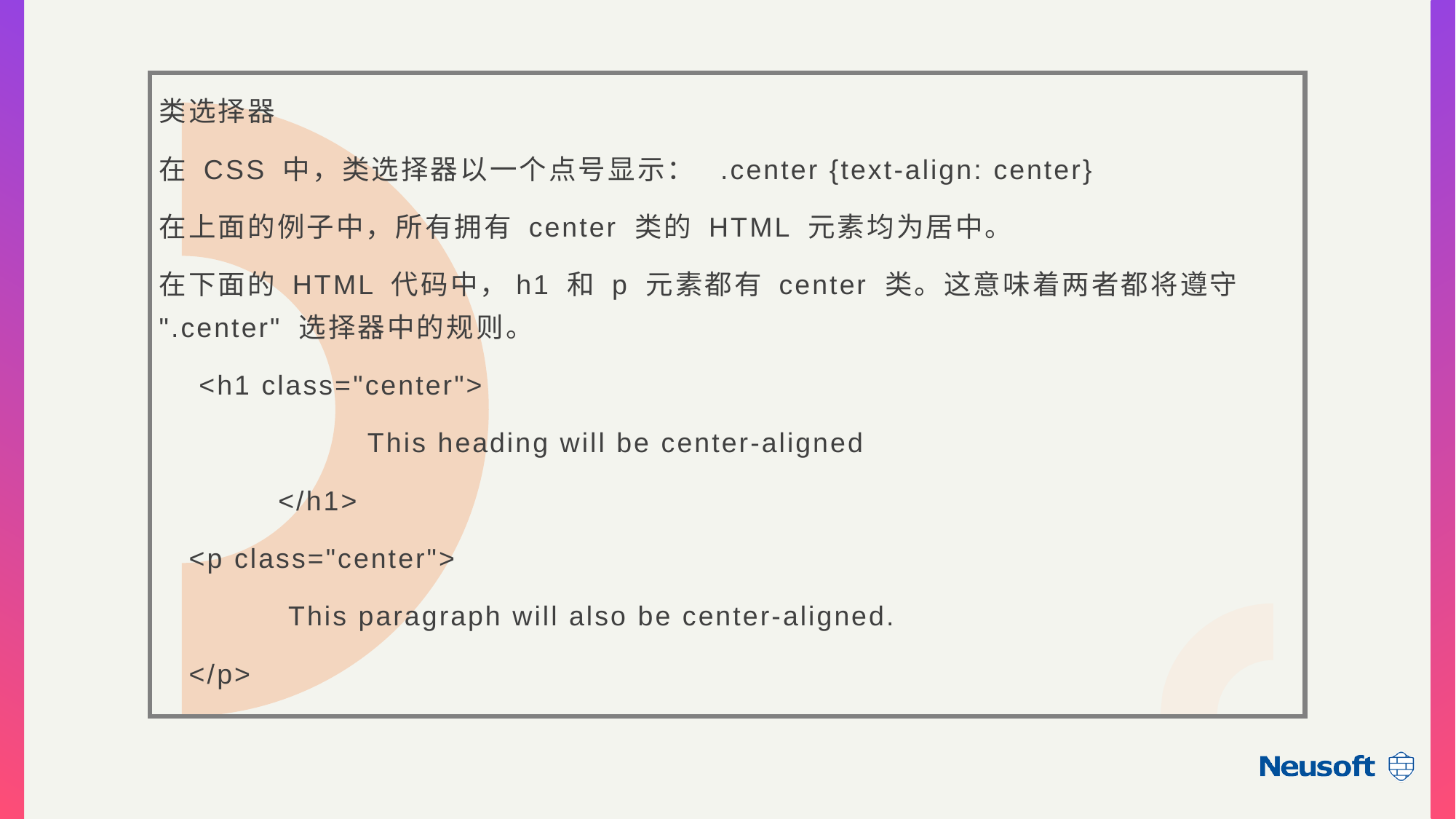

类选择器
在 CSS 中，类选择器以一个点号显示：  .center {text-align: center}
在上面的例子中，所有拥有 center 类的 HTML 元素均为居中。
在下面的 HTML 代码中，h1 和 p 元素都有 center 类。这意味着两者都将遵守 ".center" 选择器中的规则。
    <h1 class="center">
                     This heading will be center-aligned
            </h1>
   <p class="center">
             This paragraph will also be center-aligned.
   </p>